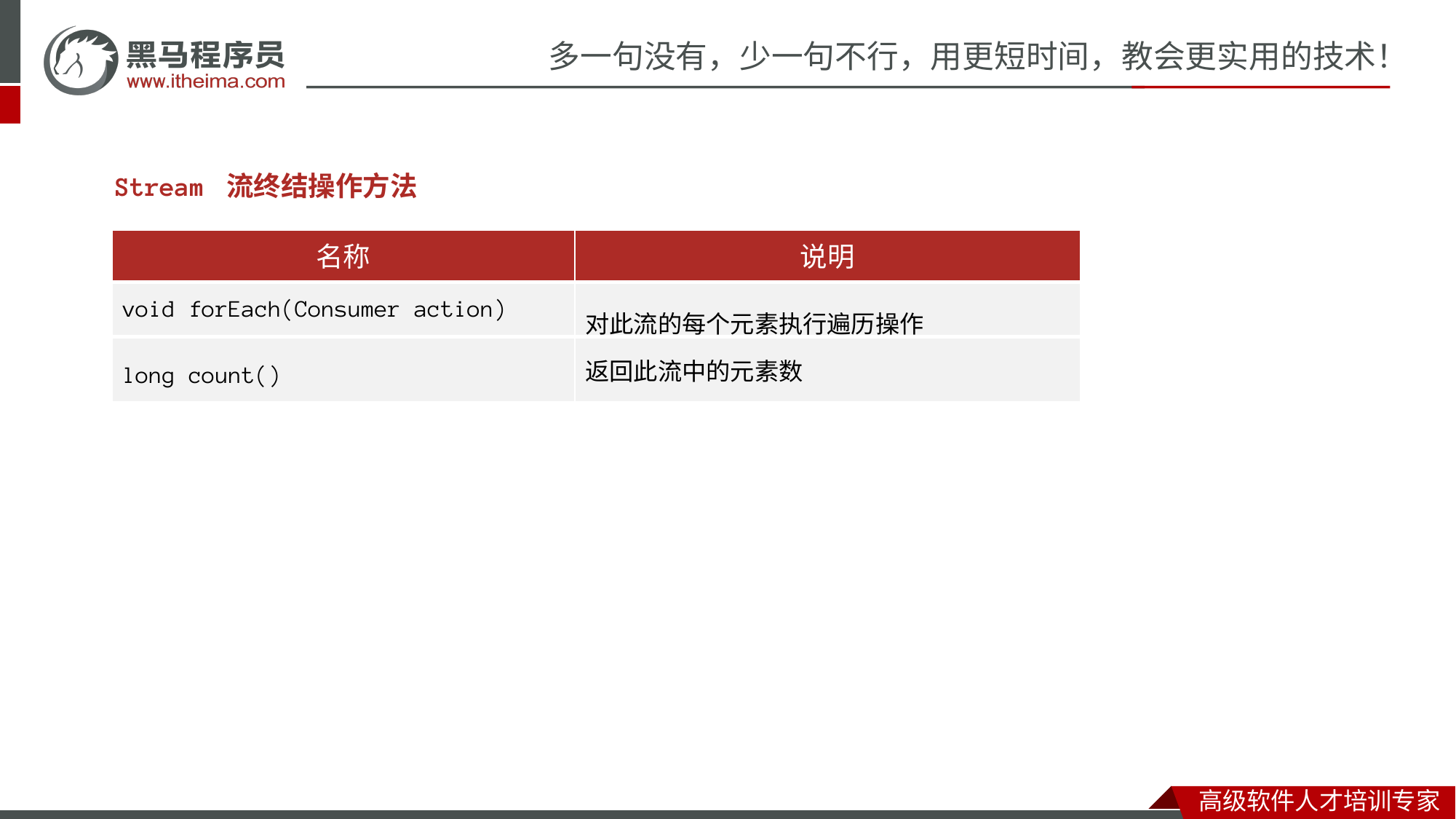

Stream 流终结操作方法
| 名称 | 说明 |
| --- | --- |
| void forEach​(Consumer action) | 对此流的每个元素执行遍历操作 |
| long count​() | 返回此流中的元素数 |